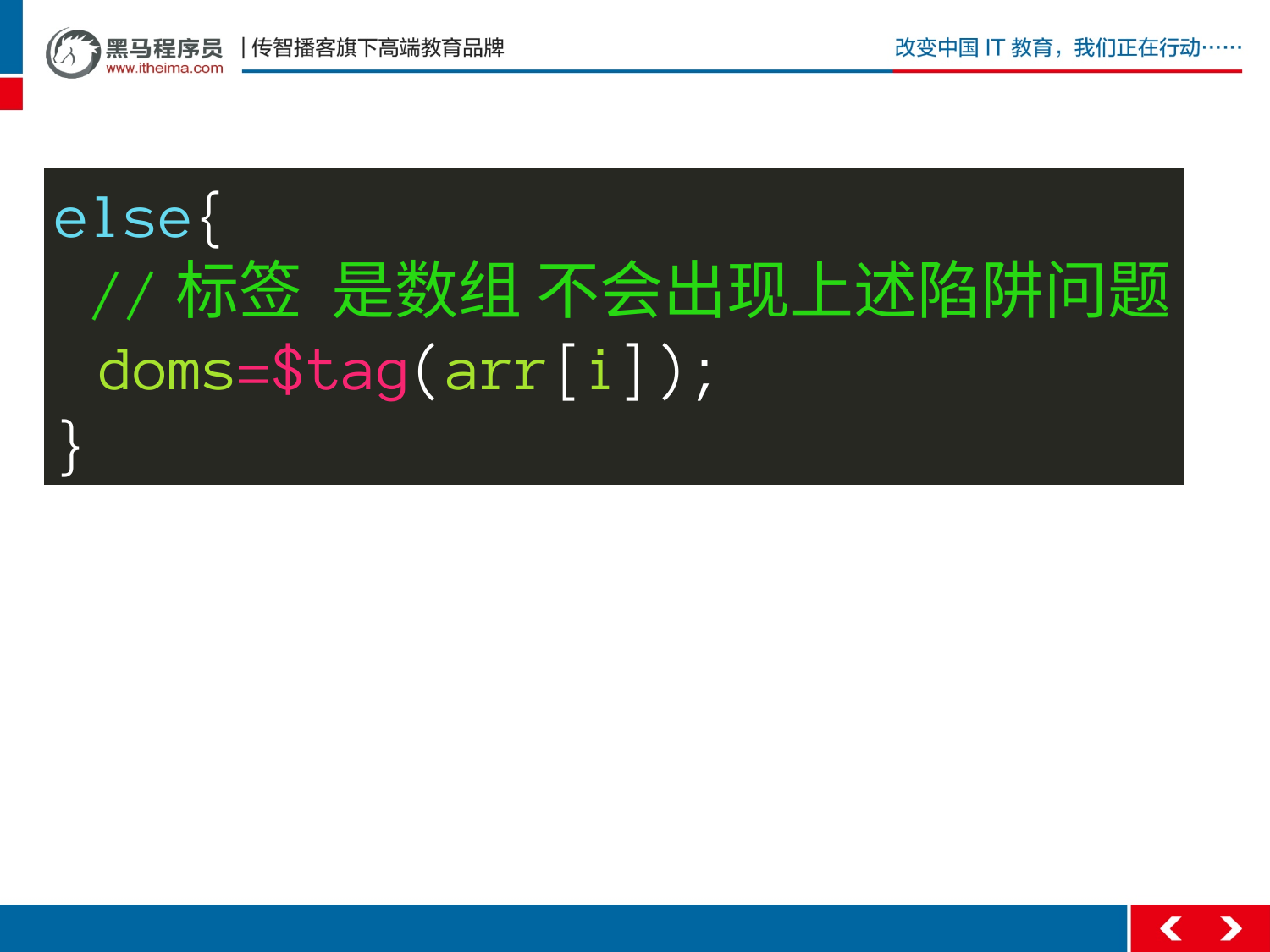

#
else{
 //标签  是数组 不会出现上述陷阱问题
  doms=$tag(arr[i]);
}